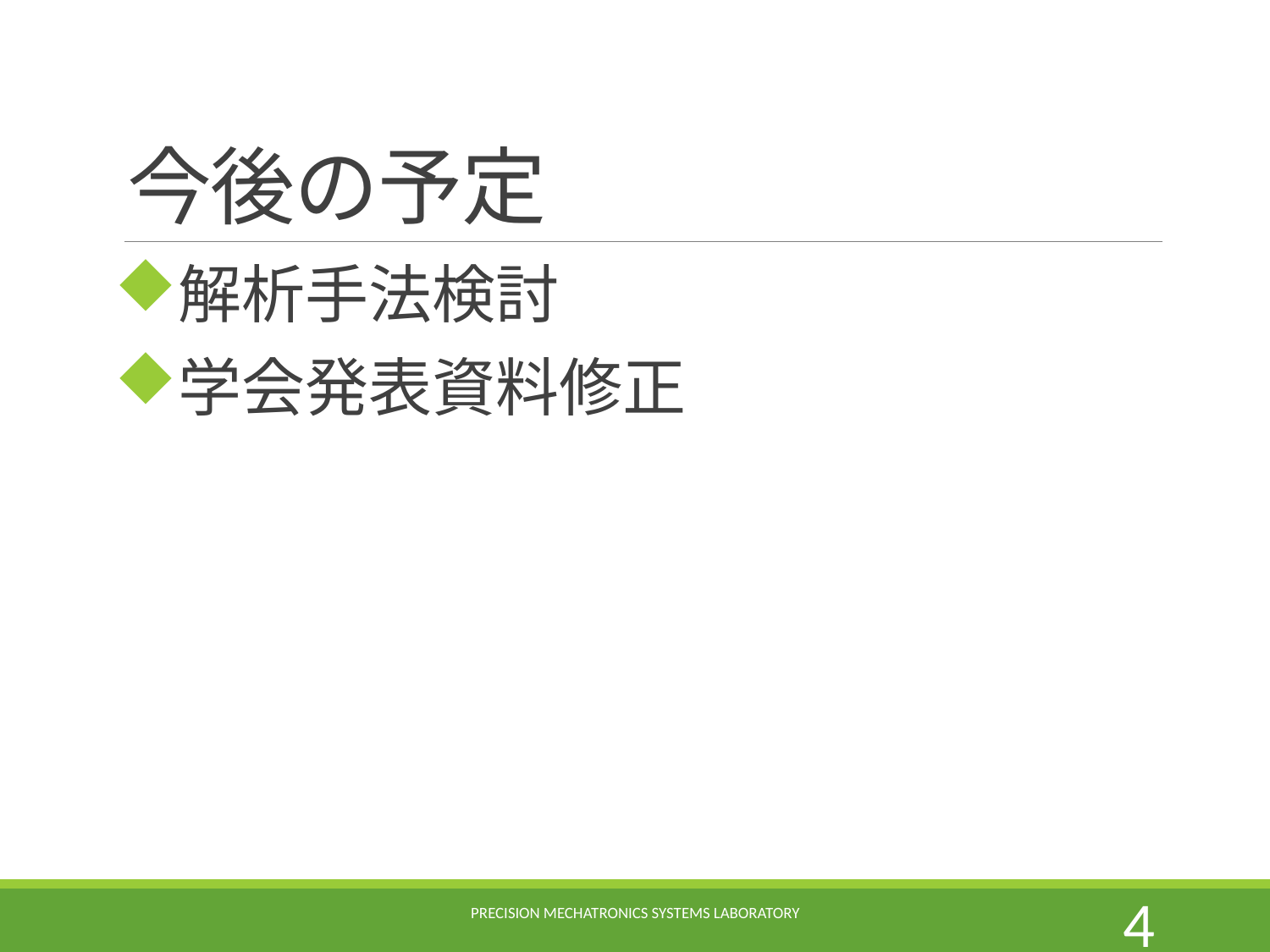

# 今後の予定
解析手法検討
学会発表資料修正
Precision Mechatronics Systems Laboratory

4